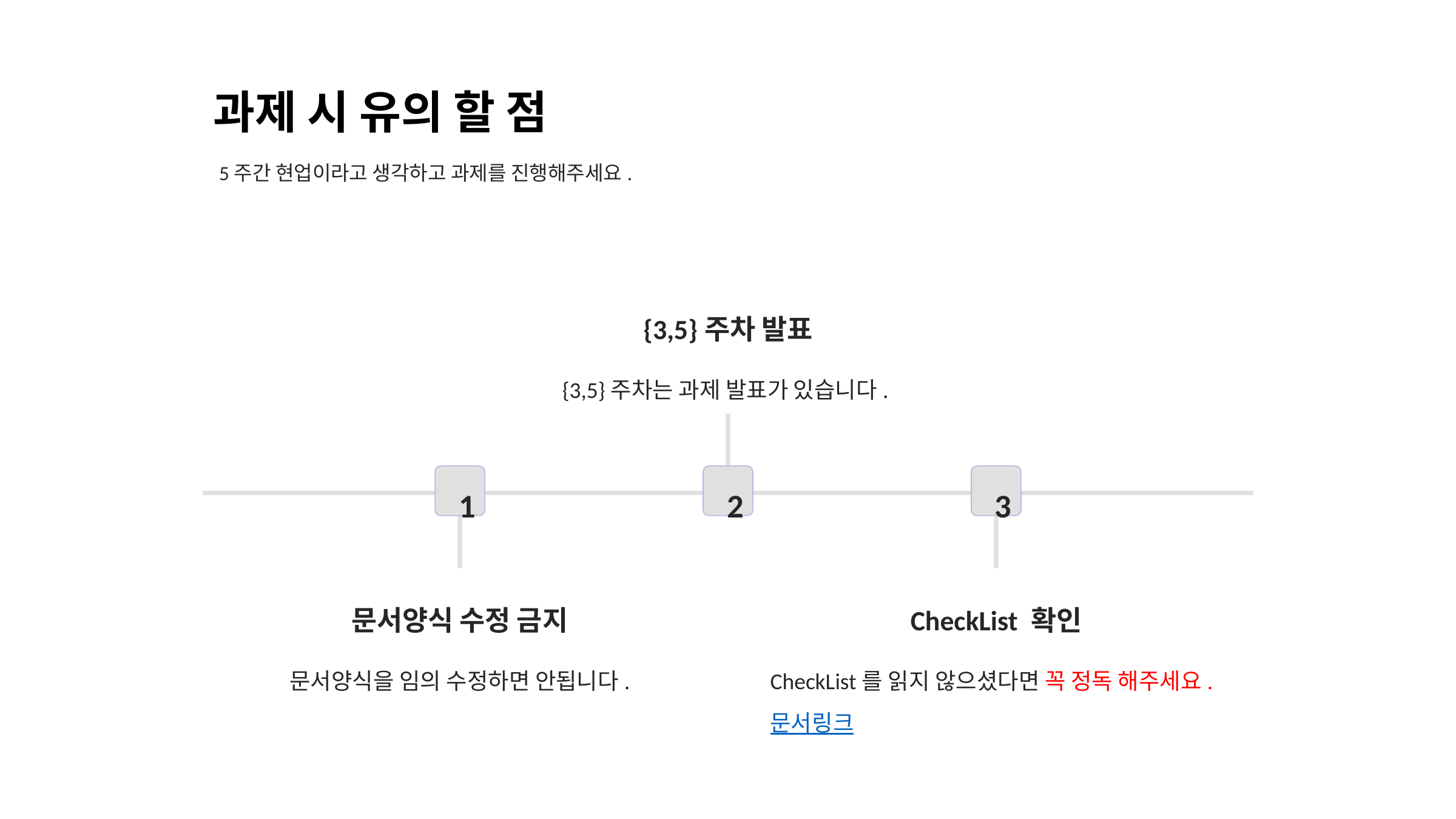

과제 시 유의 할 점
5주간 현업이라고 생각하고 과제를 진행해주세요.
{3,5}주차 발표
{3,5}주차는 과제 발표가 있습니다.

1
2
3

문서양식 수정 금지
CheckList 확인
CheckList를 읽지 않으셨다면 꼭 정독 해주세요.
문서링크
문서양식을 임의 수정하면 안됩니다.